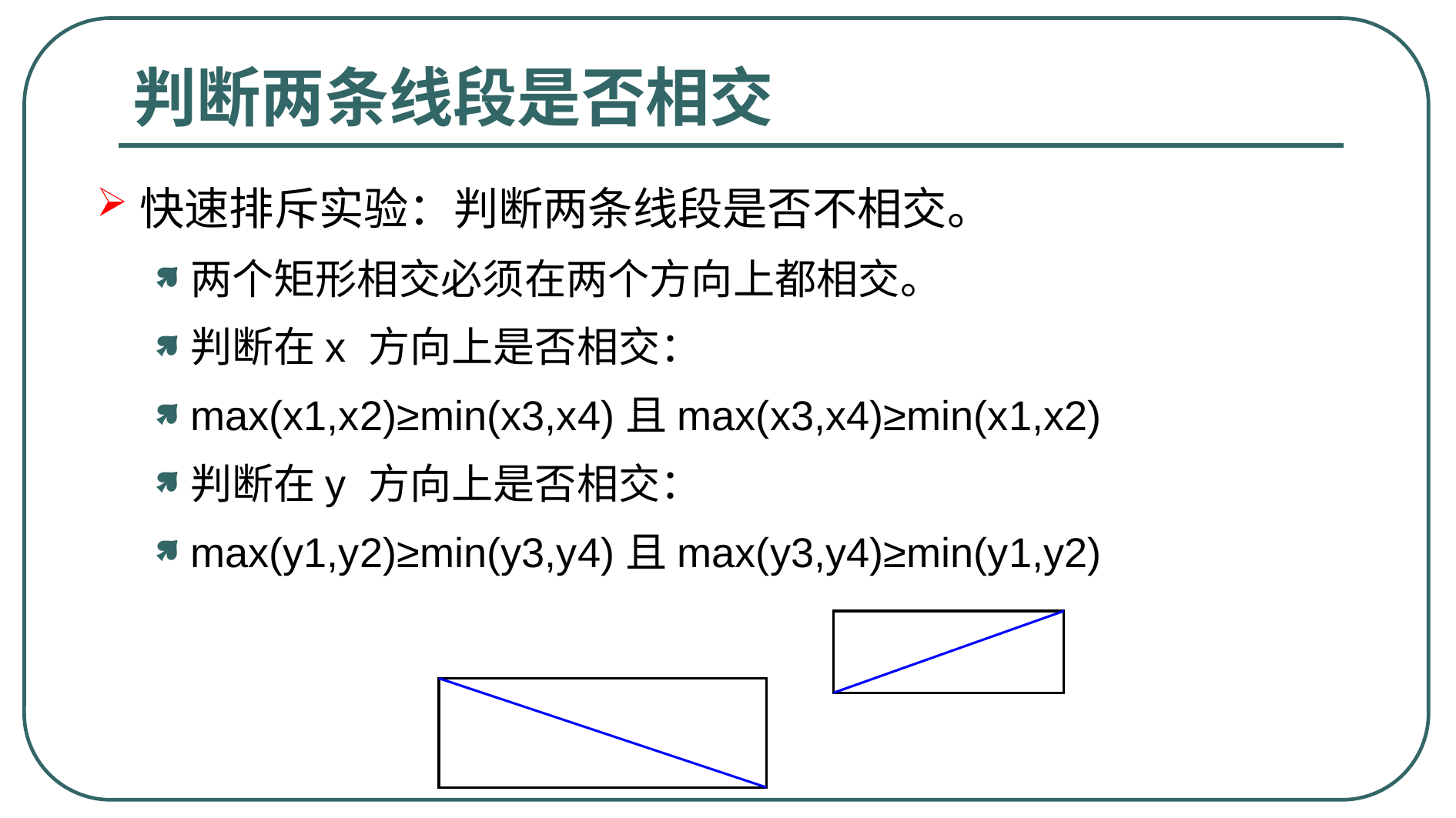

# 判断两条线段是否相交
快速排斥实验：判断两条线段是否不相交。
两个矩形相交必须在两个方向上都相交。
判断在x 方向上是否相交：
max(x1,x2)≥min(x3,x4)且max(x3,x4)≥min(x1,x2)
判断在y 方向上是否相交：
max(y1,y2)≥min(y3,y4)且max(y3,y4)≥min(y1,y2)